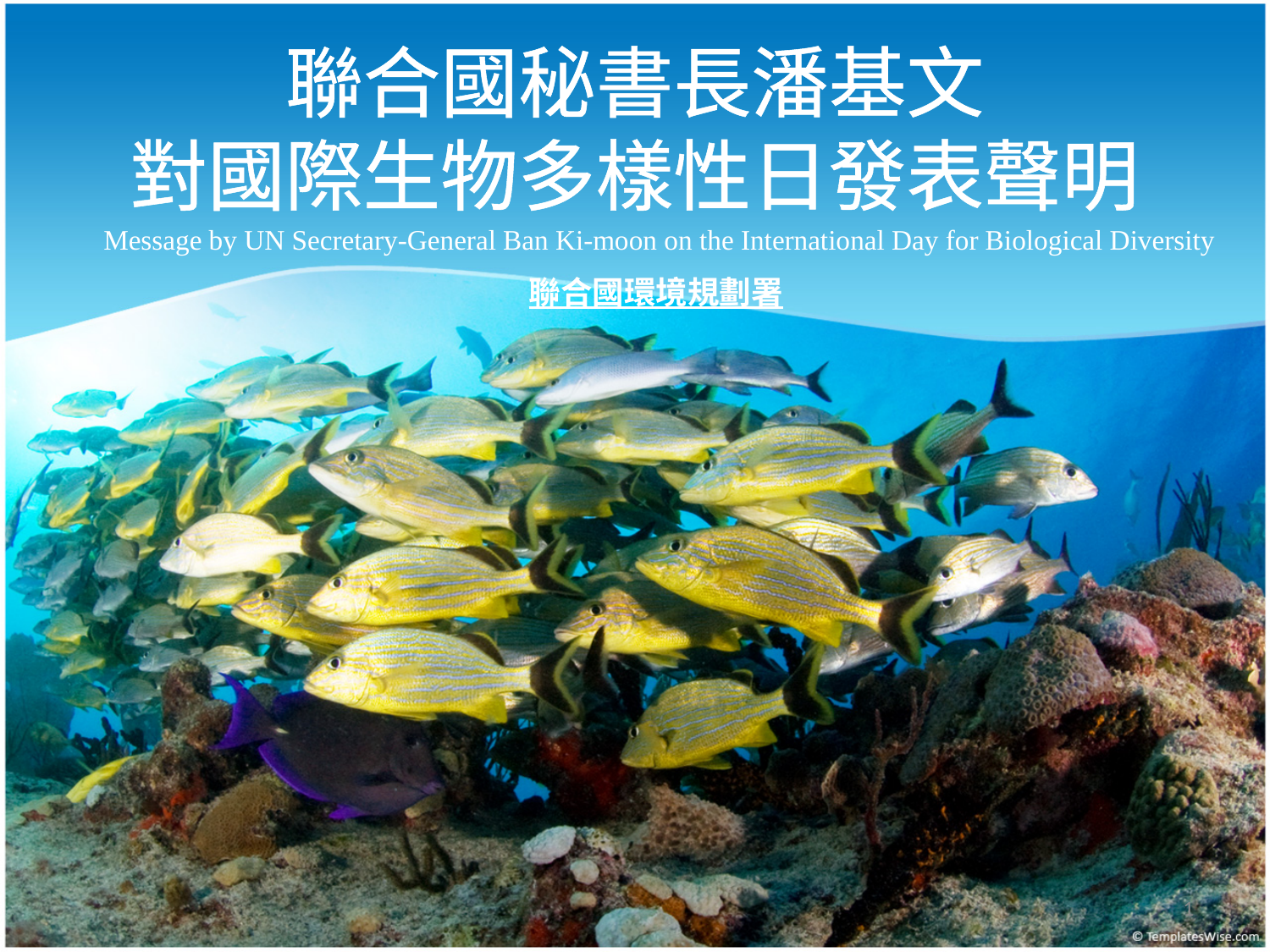

# 聯合國秘書長潘基文 對國際生物多樣性日發表聲明
Message by UN Secretary-General Ban Ki-moon on the International Day for Biological Diversity
聯合國環境規劃署
1